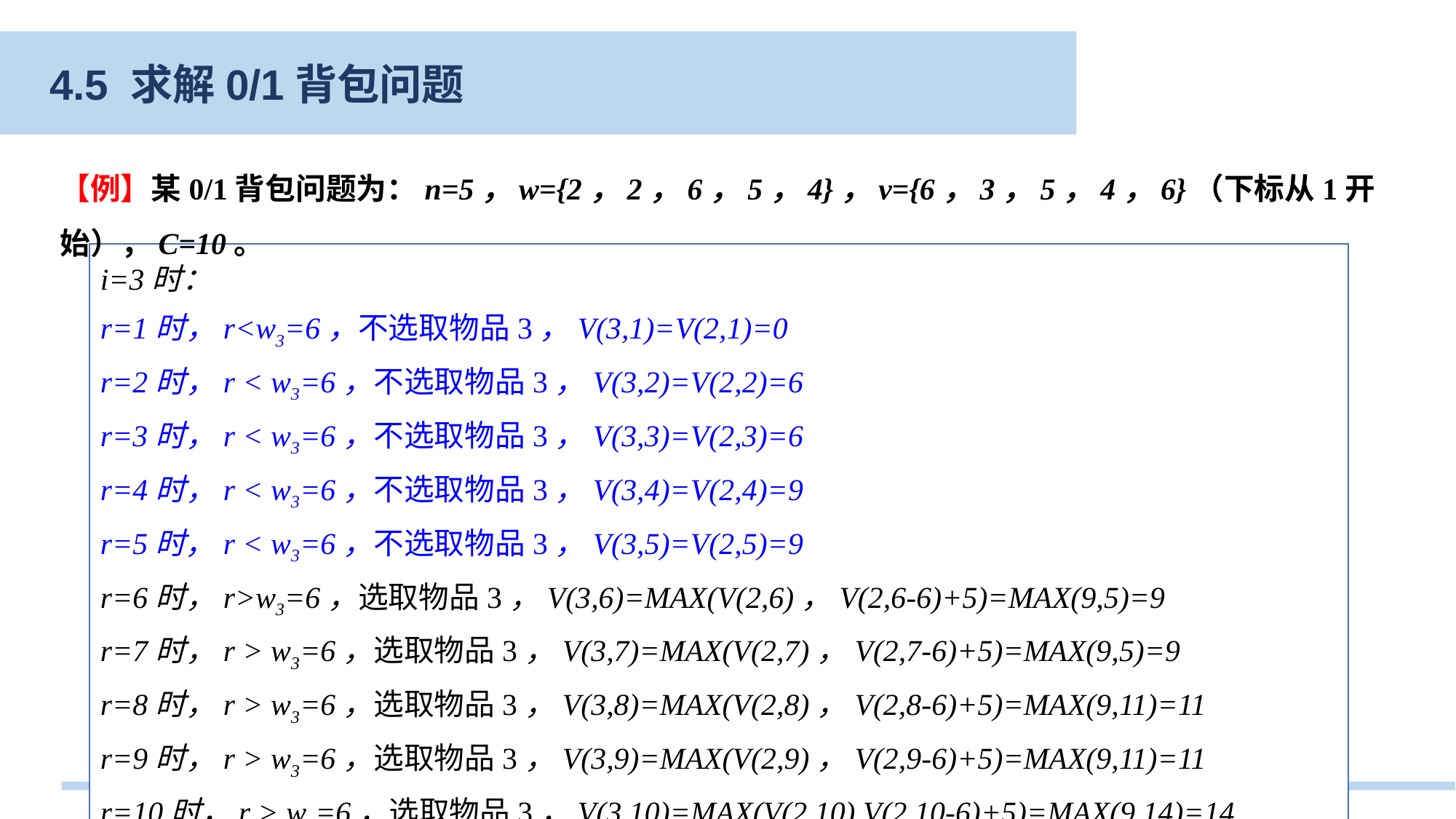

示例
4.5 求解0/1背包问题
【例】某0/1背包问题为：n=5，w={2，2，6，5，4}，v={6，3，5，4，6}（下标从1开始），C=10。
i=3时：
r=1时，r<w3=6，不选取物品3，V(3,1)=V(2,1)=0
r=2时，r < w3=6，不选取物品3，V(3,2)=V(2,2)=6
r=3时，r < w3=6，不选取物品3，V(3,3)=V(2,3)=6
r=4时，r < w3=6，不选取物品3，V(3,4)=V(2,4)=9
r=5时，r < w3=6，不选取物品3，V(3,5)=V(2,5)=9
r=6时，r>w3=6，选取物品3，V(3,6)=MAX(V(2,6)，V(2,6-6)+5)=MAX(9,5)=9
r=7时，r > w3=6，选取物品3，V(3,7)=MAX(V(2,7)，V(2,7-6)+5)=MAX(9,5)=9
r=8时，r > w3=6，选取物品3，V(3,8)=MAX(V(2,8)，V(2,8-6)+5)=MAX(9,11)=11
r=9时，r > w3=6，选取物品3，V(3,9)=MAX(V(2,9)，V(2,9-6)+5)=MAX(9,11)=11
r=10时，r > w3=6，选取物品3，V(3,10)=MAX(V(2,10),V(2,10-6)+5)=MAX(9,14)=14